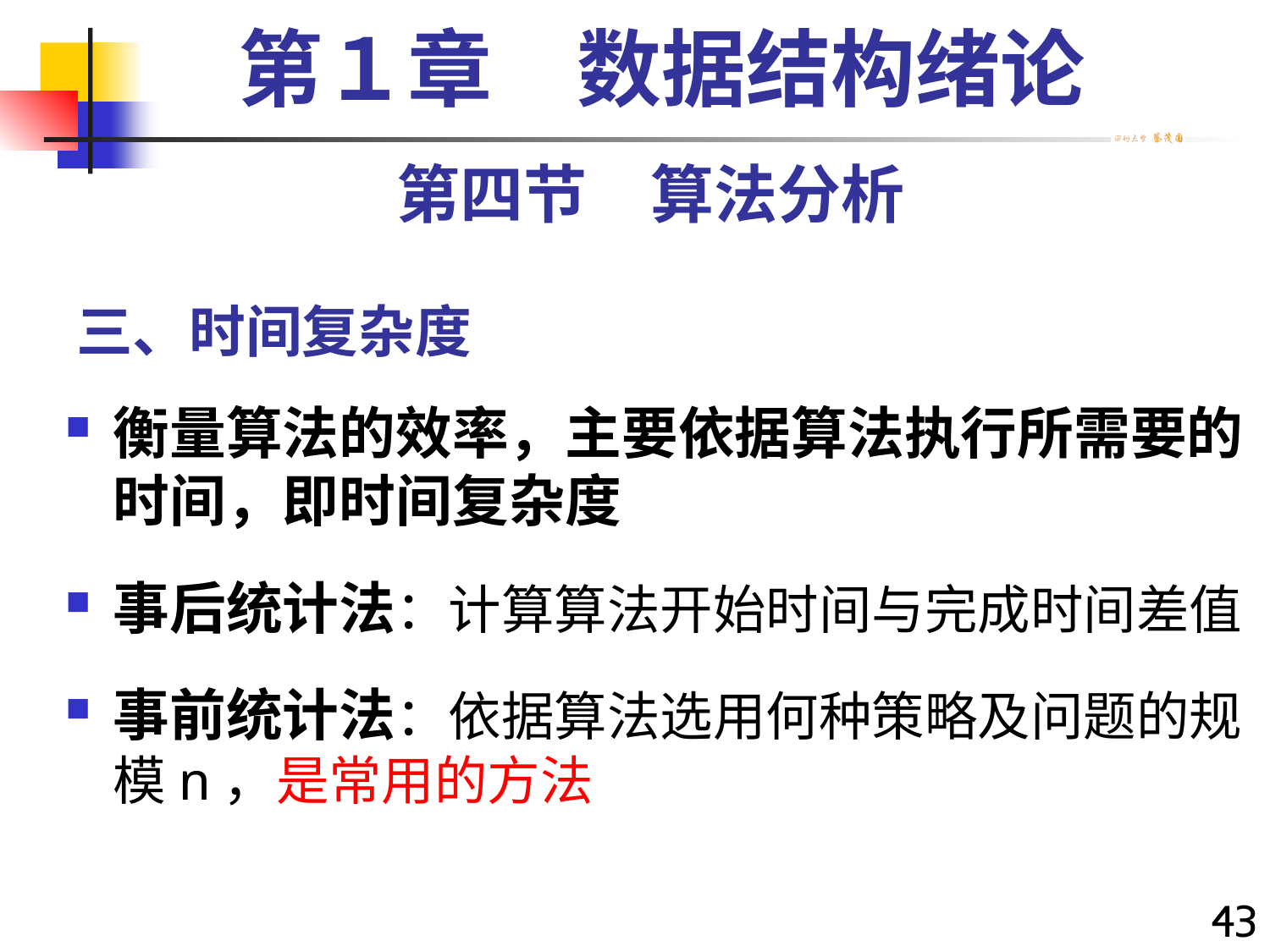

第１章　数据结构绪论
第四节　算法分析
# 三、时间复杂度
衡量算法的效率，主要依据算法执行所需要的时间，即时间复杂度
事后统计法：计算算法开始时间与完成时间差值
事前统计法：依据算法选用何种策略及问题的规模n，是常用的方法
43